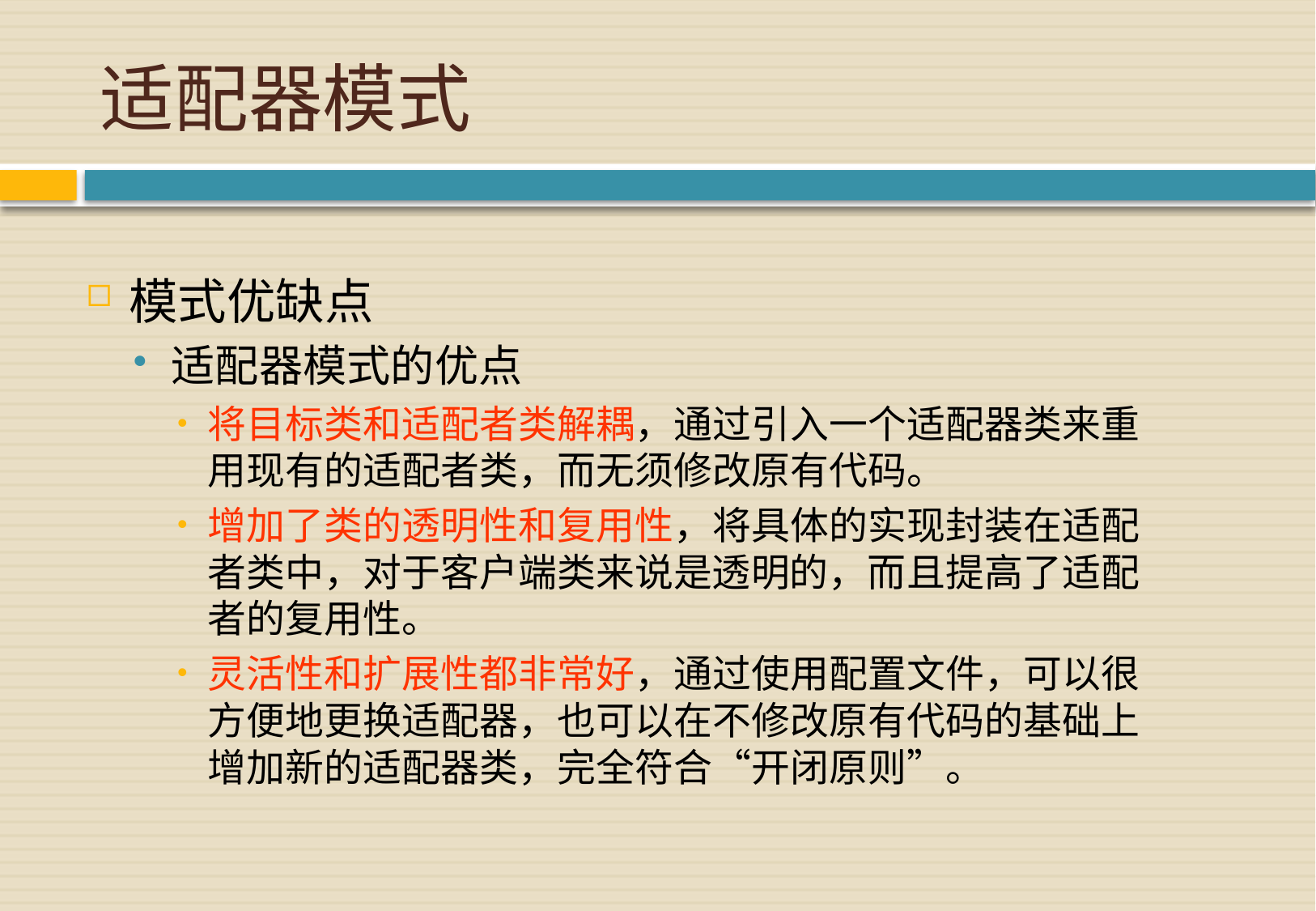

# 适配器模式
模式优缺点
适配器模式的优点
将目标类和适配者类解耦，通过引入一个适配器类来重用现有的适配者类，而无须修改原有代码。
增加了类的透明性和复用性，将具体的实现封装在适配者类中，对于客户端类来说是透明的，而且提高了适配者的复用性。
灵活性和扩展性都非常好，通过使用配置文件，可以很方便地更换适配器，也可以在不修改原有代码的基础上增加新的适配器类，完全符合“开闭原则”。